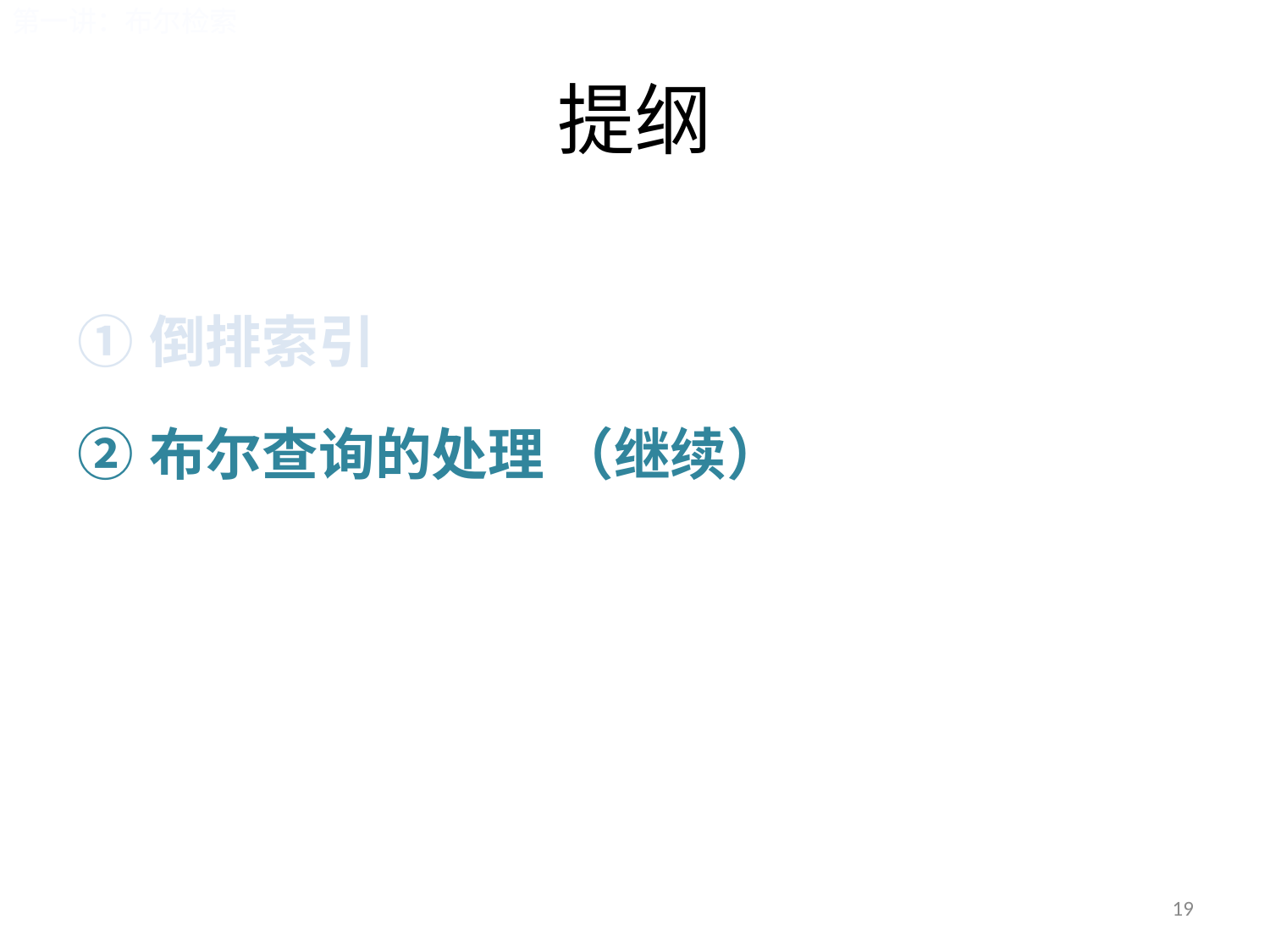

第一讲：布尔检索
# 提纲
倒排索引
布尔查询的处理 （继续）
19